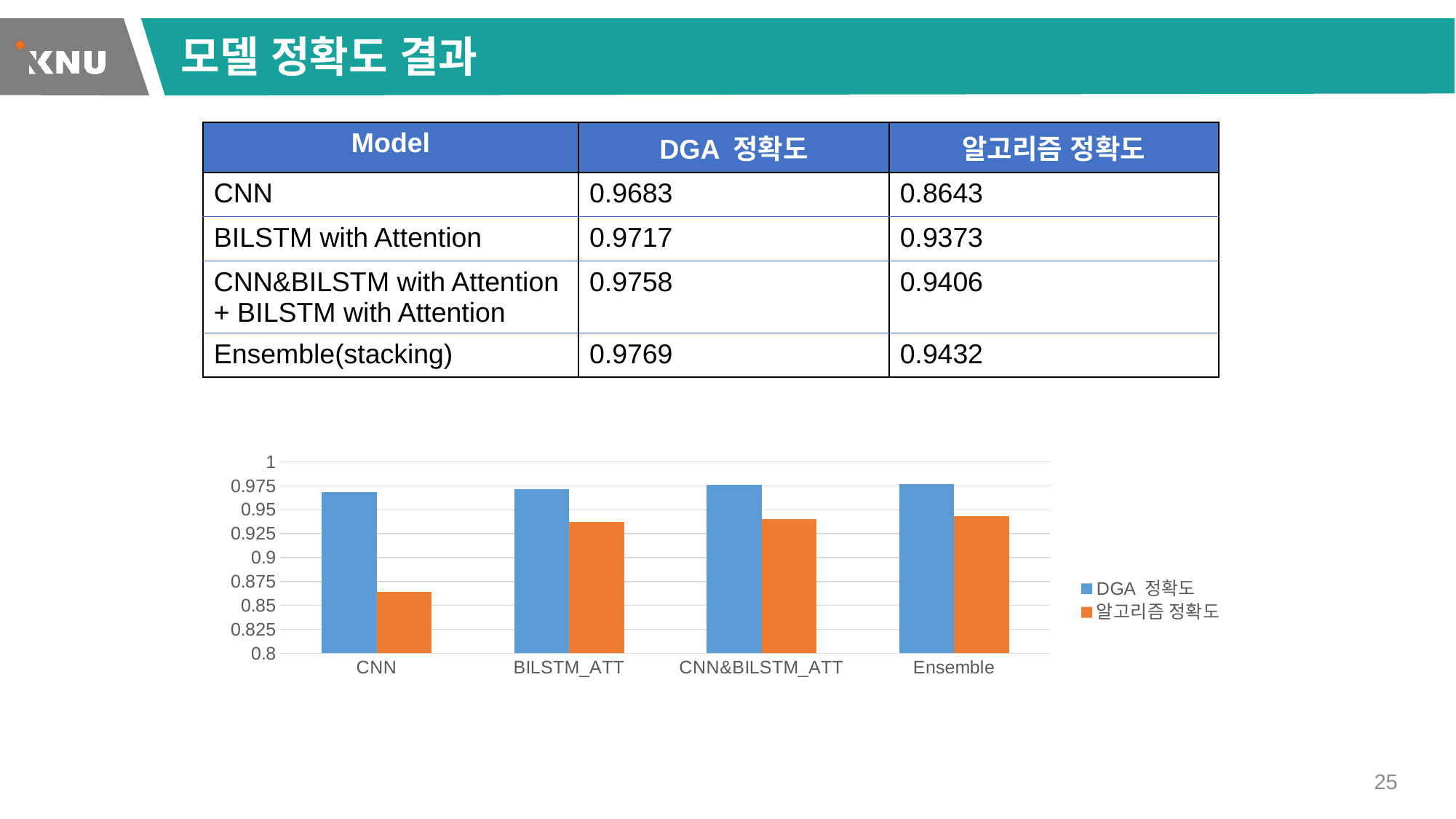

# 모델 정확도 결과
| Model | DGA 정확도 | 알고리즘 정확도 |
| --- | --- | --- |
| CNN | 0.9683 | 0.8643 |
| BILSTM with Attention | 0.9717 | 0.9373 |
| CNN&BILSTM with Attention + BILSTM with Attention | 0.9758 | 0.9406 |
| Ensemble(stacking) | 0.9769 | 0.9432 |

### Chart

| Category | DGA 정확도 | 알고리즘 정확도 |
|---|---|---|
| CNN | 0.9683 | 0.8643 |
| BILSTM_ATT | 0.9717 | 0.9373 |
| CNN&BILSTM_ATT | 0.9758 | 0.9406 |
| Ensemble | 0.9769 | 0.9432 |
25